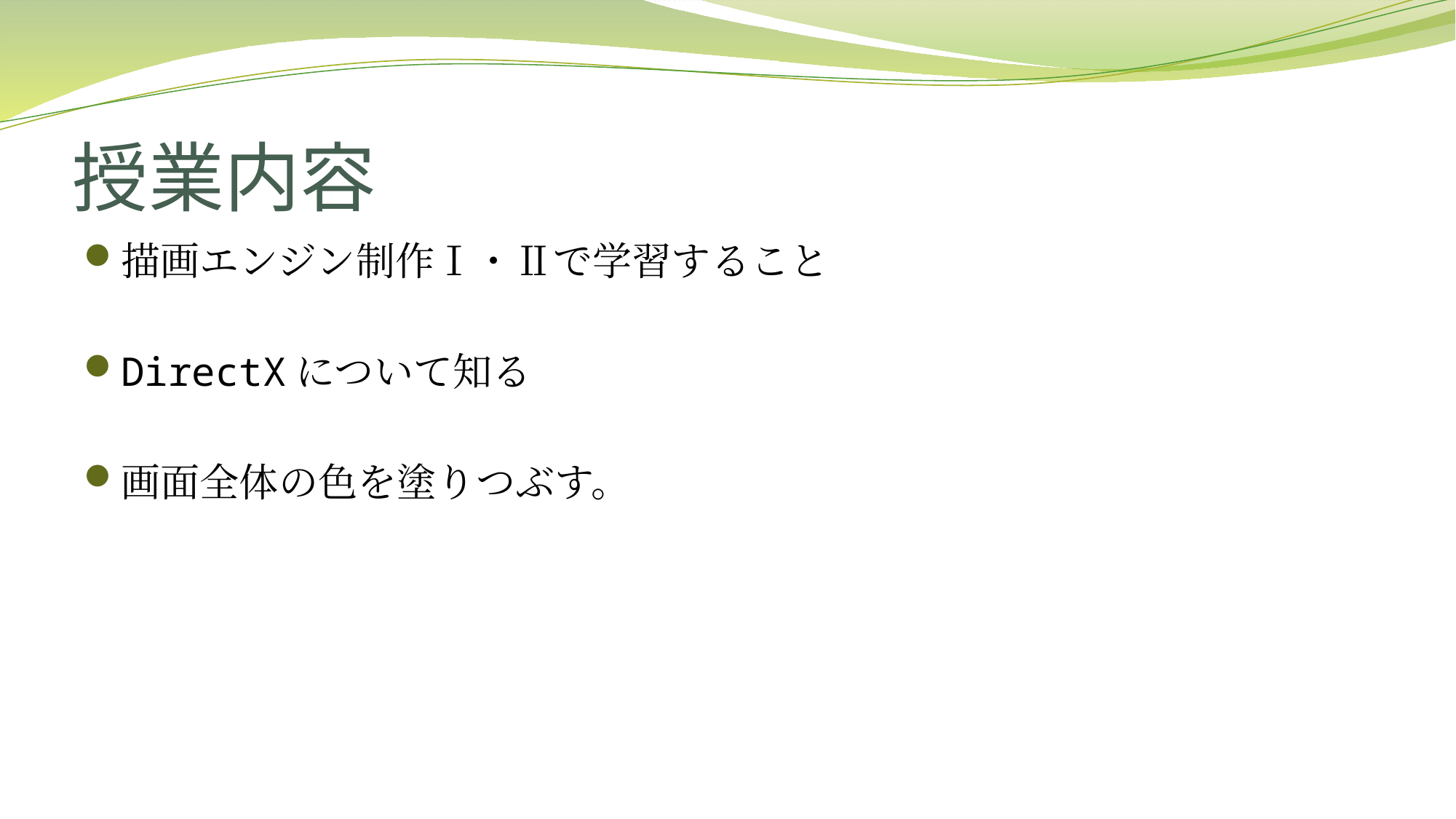

# 授業内容
描画エンジン制作Ⅰ・Ⅱで学習すること

DirectXについて知る

画面全体の色を塗りつぶす。